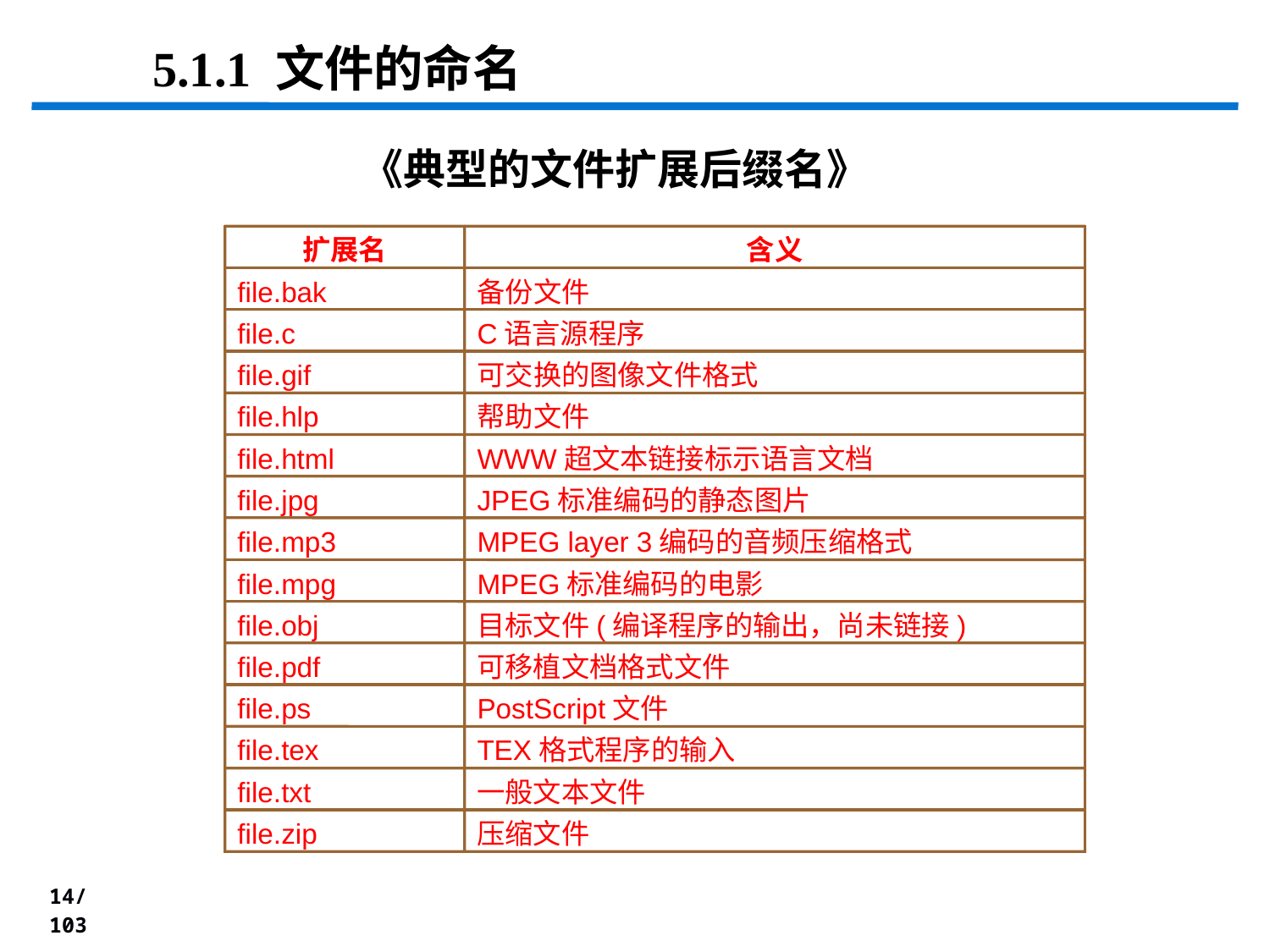

5.1.1 文件的命名
《典型的文件扩展后缀名》
扩展名

含义

file.bak

备份文件
file.c

C语言源程序
file.gif

可交换的图像文件格式
file.hlp

帮助文件
file.html

WWW超文本链接标示语言文档
file.jpg

JPEG标准编码的静态图片
file.mp3

MPEG layer 3编码的音频压缩格式
file.mpg

MPEG标准编码的电影
file.obj

目标文件(编译程序的输出，尚未链接)
file.pdf

可移植文档格式文件
file.ps

PostScript文件
file.tex

TEX格式程序的输入
file.txt

一般文本文件
file.zip

压缩文件